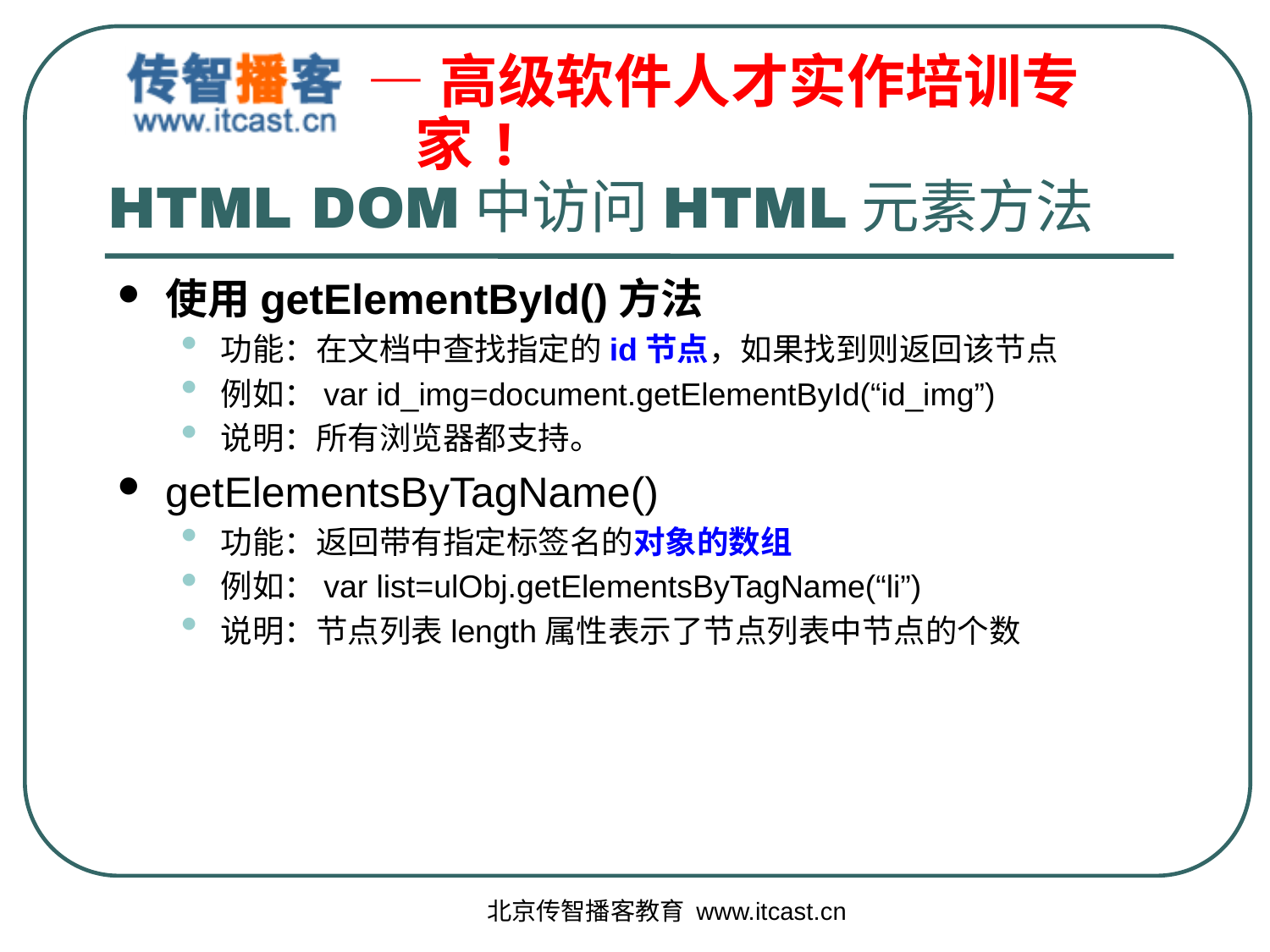

# HTML DOM中访问HTML元素方法
使用getElementById()方法
功能：在文档中查找指定的id节点，如果找到则返回该节点
例如：var id_img=document.getElementById(“id_img”)
说明：所有浏览器都支持。
getElementsByTagName()
功能：返回带有指定标签名的对象的数组
例如：var list=ulObj.getElementsByTagName(“li”)
说明：节点列表length属性表示了节点列表中节点的个数